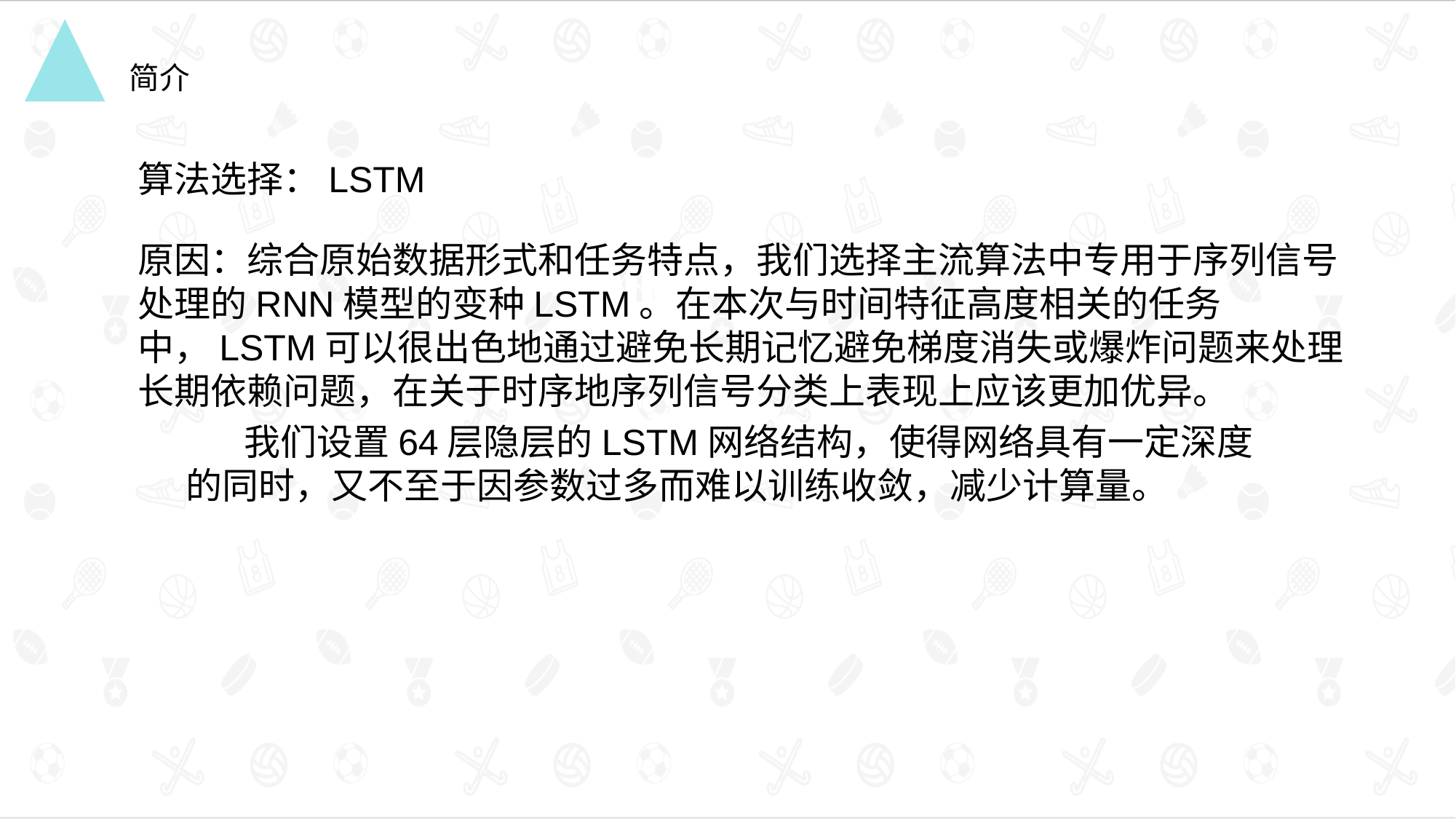

简介
算法选择：LSTM
原因：综合原始数据形式和任务特点，我们选择主流算法中专用于序列信号 处理的RNN模型的变种LSTM。在本次与时间特征高度相关的任务中，LSTM可以很出色地通过避免长期记忆避免梯度消失或爆炸问题来处理长期依赖问题，在关于时序地序列信号分类上表现上应该更加优异。

01
02
03
04
      我们设置64层隐层的LSTM网络结构，使得网络具有一定深度的同时，又不至于因参数过多而难以训练收敛，减少计算量。